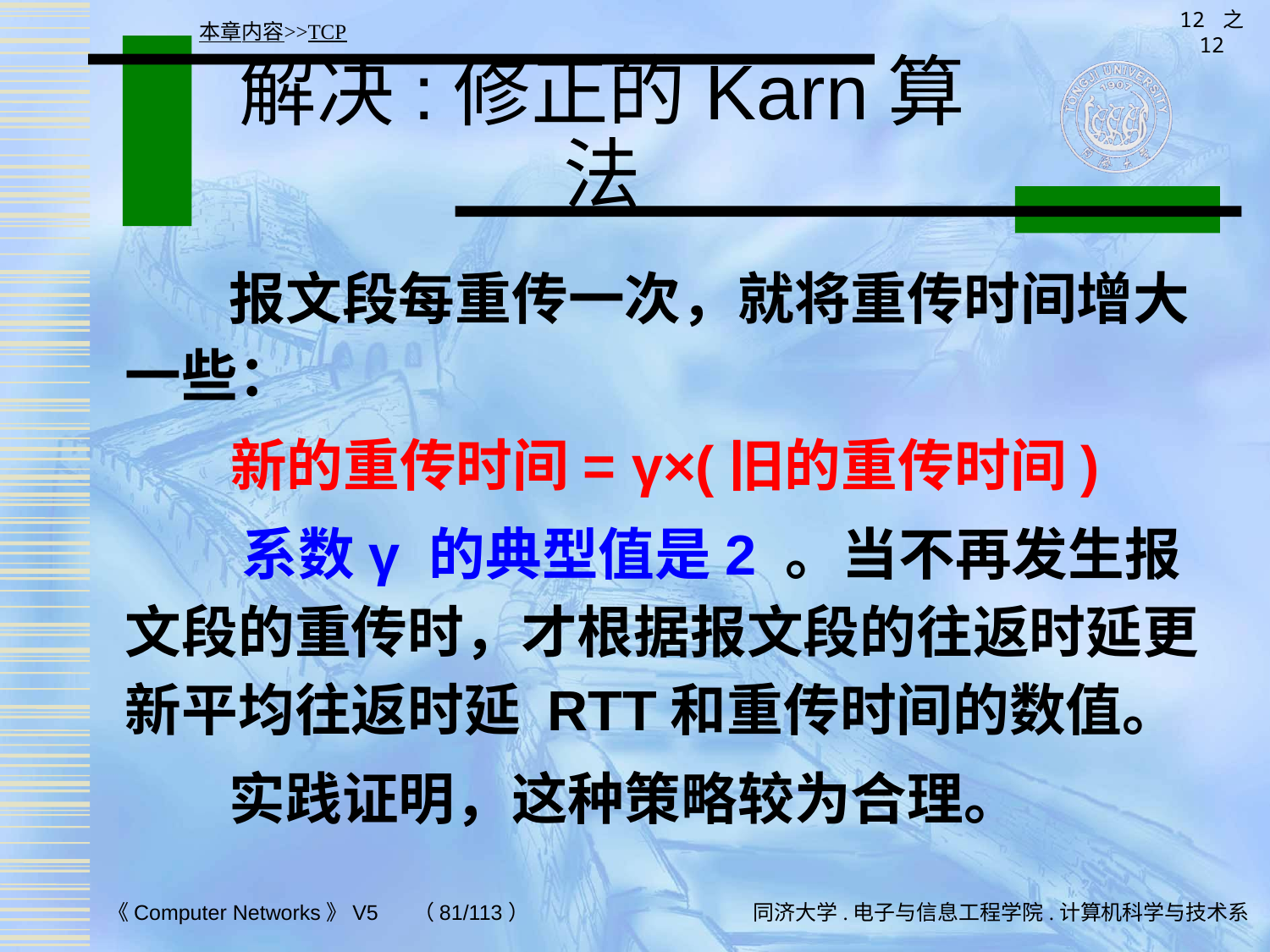

12 之 12
本章内容>>TCP
# 解决:修正的Karn算法
       报文段每重传一次，就将重传时间增大一些：
新的重传时间= γ×(旧的重传时间)
        系数γ 的典型值是2 。当不再发生报文段的重传时，才根据报文段的往返时延更新平均往返时延 RTT和重传时间的数值。
       实践证明，这种策略较为合理。